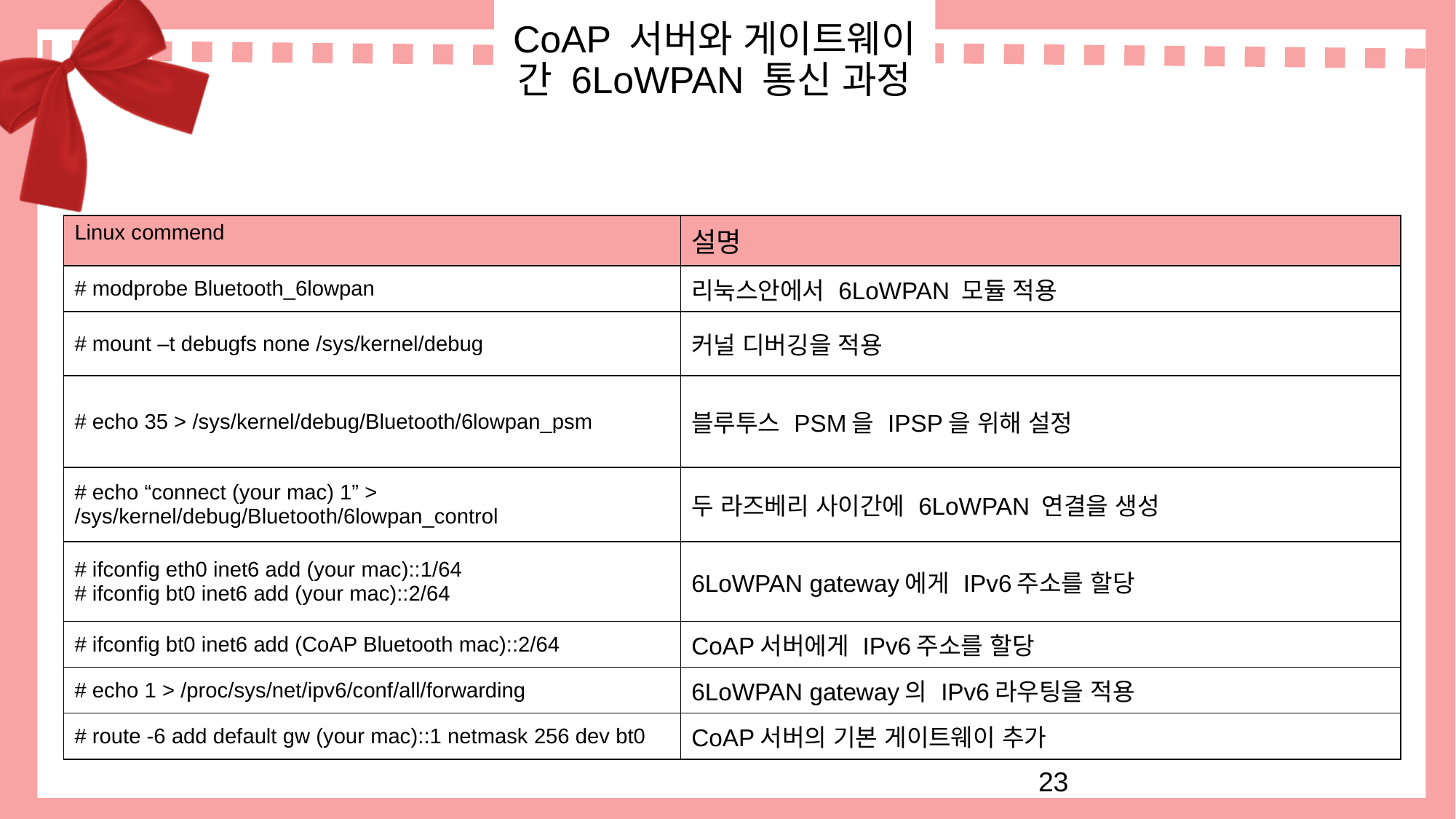

# CoAP 서버와 게이트웨이 간 6LoWPAN 통신 과정
| Linux commend | 설명 |
| --- | --- |
| # modprobe Bluetooth\_6lowpan | 리눅스안에서 6LoWPAN 모듈 적용 |
| # mount –t debugfs none /sys/kernel/debug | 커널 디버깅을 적용 |
| # echo 35 > /sys/kernel/debug/Bluetooth/6lowpan\_psm | 블루투스 PSM을 IPSP을 위해 설정 |
| # echo “connect (your mac) 1” > /sys/kernel/debug/Bluetooth/6lowpan\_control | 두 라즈베리 사이간에 6LoWPAN 연결을 생성 |
| # ifconfig eth0 inet6 add (your mac)::1/64 # ifconfig bt0 inet6 add (your mac)::2/64 | 6LoWPAN gateway에게 IPv6주소를 할당 |
| # ifconfig bt0 inet6 add (CoAP Bluetooth mac)::2/64 | CoAP서버에게 IPv6주소를 할당 |
| # echo 1 > /proc/sys/net/ipv6/conf/all/forwarding | 6LoWPAN gateway의 IPv6라우팅을 적용 |
| # route -6 add default gw (your mac)::1 netmask 256 dev bt0 | CoAP서버의 기본 게이트웨이 추가 |